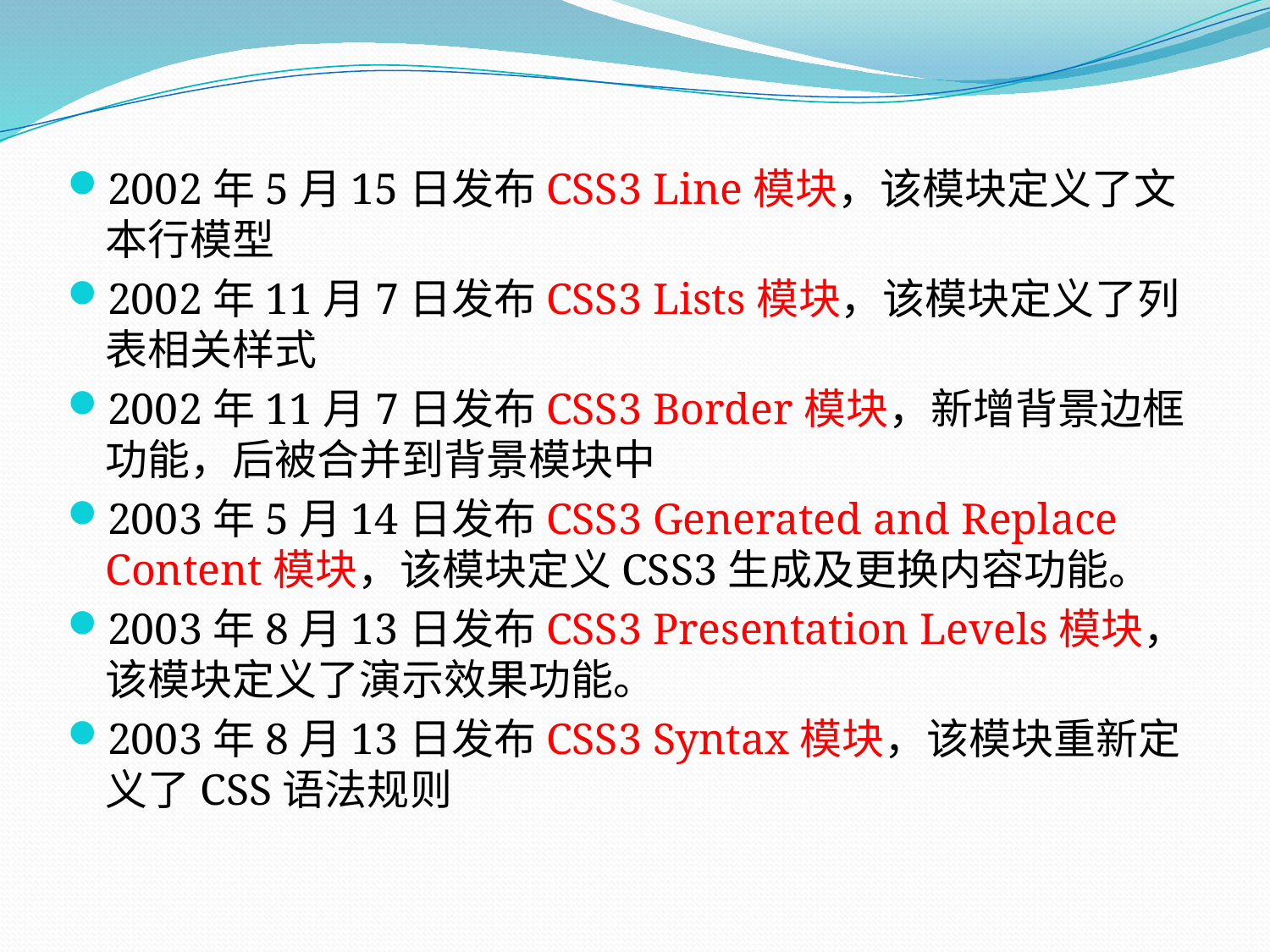

2002年5月15日发布CSS3 Line模块，该模块定义了文本行模型
2002年11月7日发布CSS3 Lists模块，该模块定义了列表相关样式
2002年11月7日发布CSS3 Border模块，新增背景边框功能，后被合并到背景模块中
2003年5月14日发布CSS3 Generated and Replace Content模块，该模块定义CSS3生成及更换内容功能。
2003年8月13日发布CSS3 Presentation Levels模块，该模块定义了演示效果功能。
2003年8月13日发布CSS3 Syntax模块，该模块重新定义了CSS语法规则